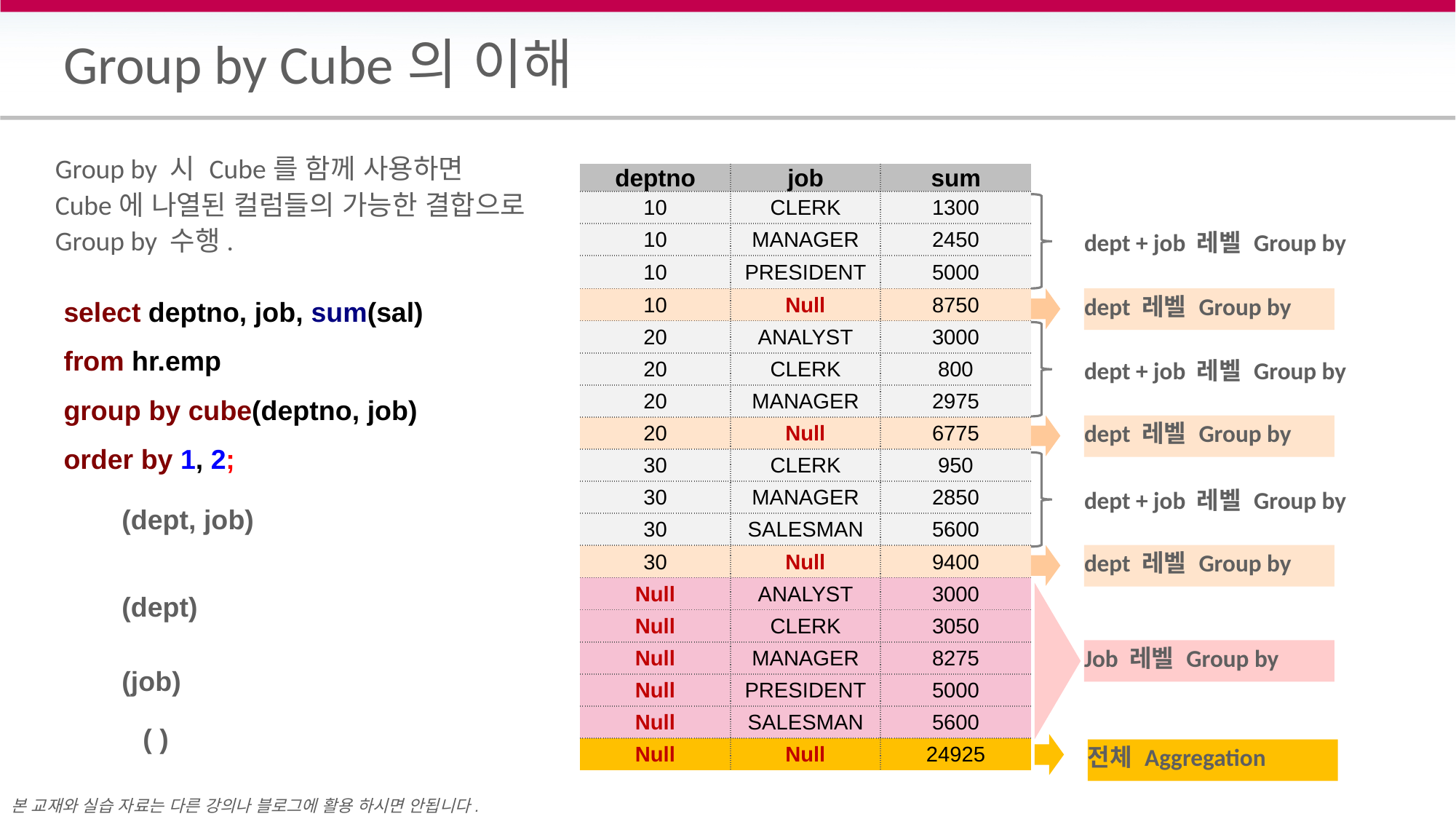

# Group by Cube의 이해
Group by 시 Cube를 함께 사용하면
Cube에 나열된 컬럼들의 가능한 결합으로
Group by 수행.
| deptno | job | sum |
| --- | --- | --- |
| 10 | CLERK | 1300 |
| 10 | MANAGER | 2450 |
| 10 | PRESIDENT | 5000 |
| 10 | Null | 8750 |
| 20 | ANALYST | 3000 |
| 20 | CLERK | 800 |
| 20 | MANAGER | 2975 |
| 20 | Null | 6775 |
| 30 | CLERK | 950 |
| 30 | MANAGER | 2850 |
| 30 | SALESMAN | 5600 |
| 30 | Null | 9400 |
| Null | ANALYST | 3000 |
| Null | CLERK | 3050 |
| Null | MANAGER | 8275 |
| Null | PRESIDENT | 5000 |
| Null | SALESMAN | 5600 |
| Null | Null | 24925 |

dept + job 레벨 Group by
select deptno, job, sum(sal)
from hr.emp
group by cube(deptno, job)
order by 1, 2;

dept 레벨 Group by

dept + job 레벨 Group by

dept 레벨 Group by

dept + job 레벨 Group by
 (dept, job)

dept 레벨 Group by
 (dept)

Job 레벨 Group by
 (job)
 ( )

전체 Aggregation